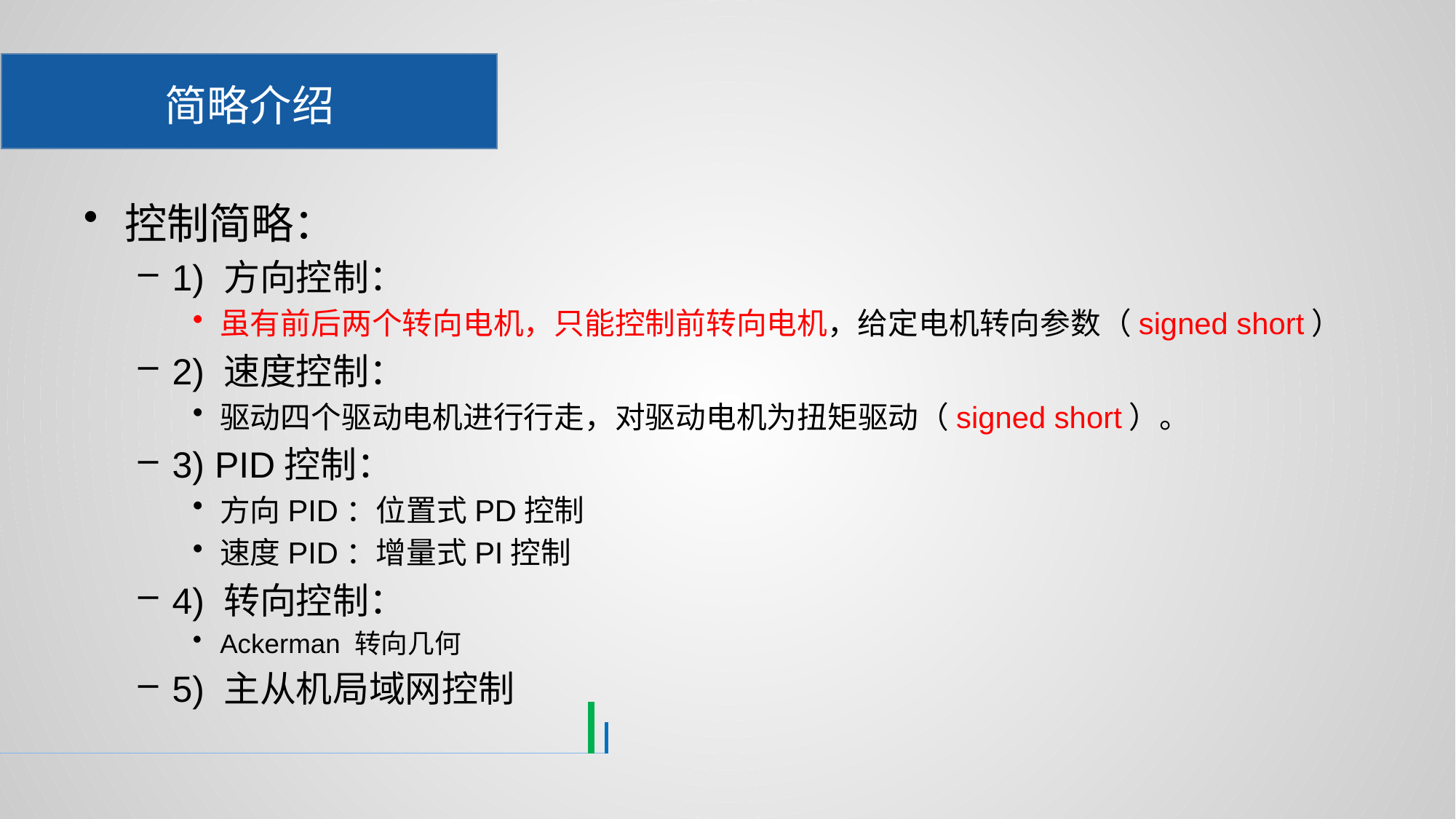

# 简略介绍
控制简略：
1) 方向控制：
虽有前后两个转向电机，只能控制前转向电机，给定电机转向参数（signed short）
2) 速度控制：
驱动四个驱动电机进行行走，对驱动电机为扭矩驱动（signed short）。
3) PID控制：
方向PID：位置式PD控制
速度PID：增量式PI控制
4) 转向控制：
Ackerman 转向几何
5) 主从机局域网控制